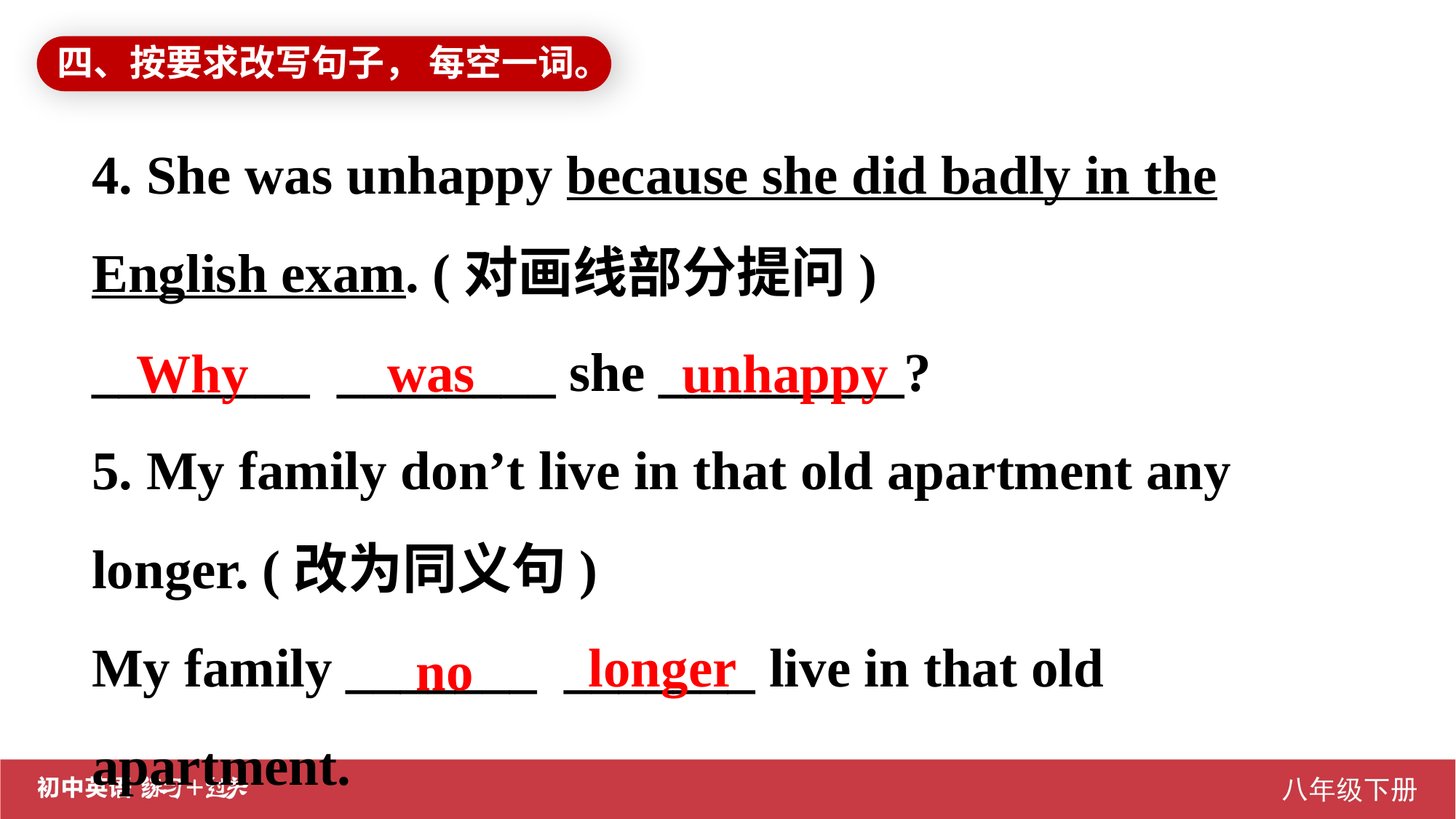

四、按要求改写句子， 每空一词。

4. She was unhappy because she did badly in the English exam. (对画线部分提问)
________  ________ she _________?
5. My family don’t live in that old apartment any longer. (改为同义句)
My family _______  _______ live in that old apartment.
was
Why
unhappy
longer
no